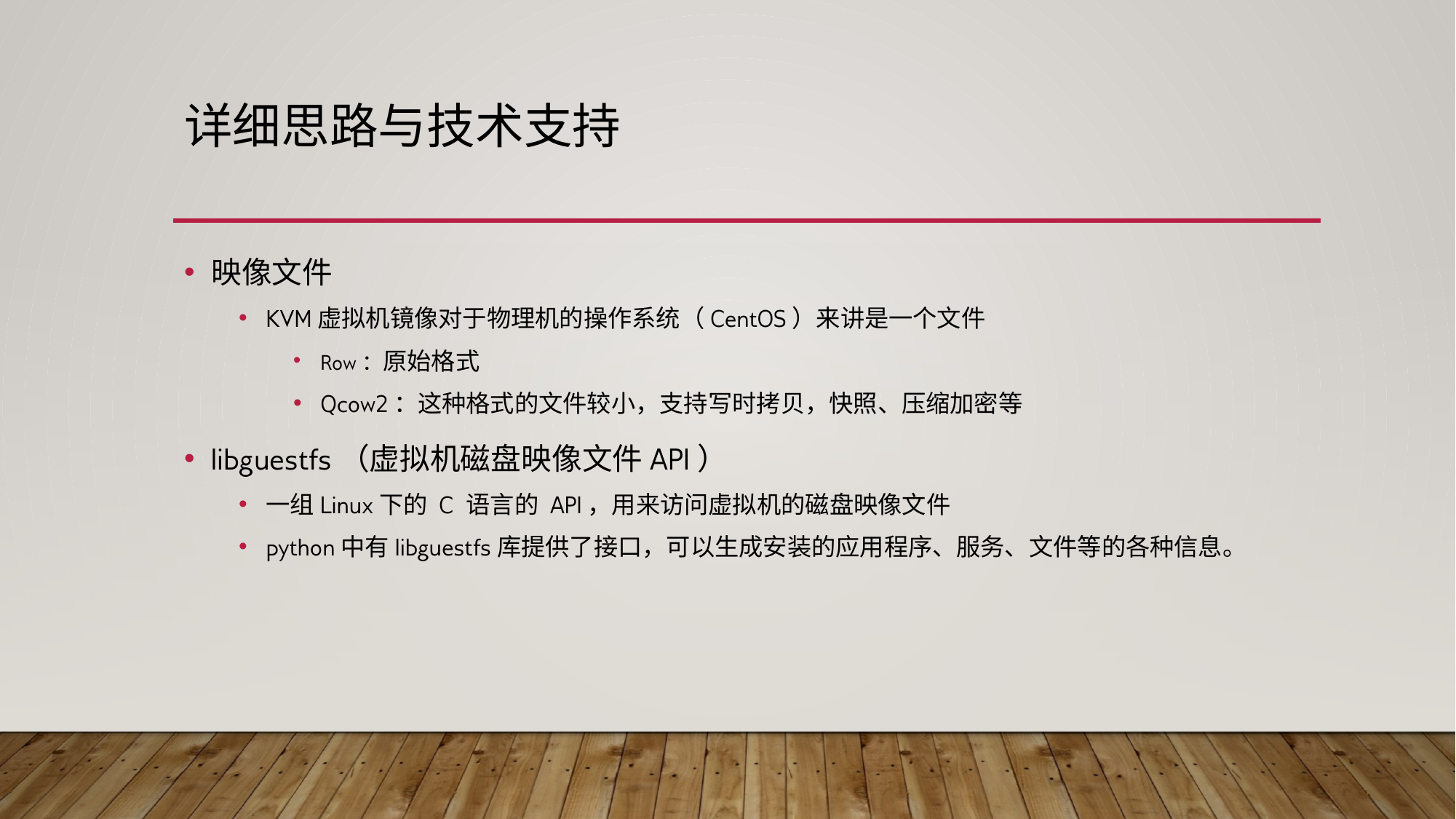

# 详细思路与技术支持
映像文件
KVM虚拟机镜像对于物理机的操作系统（CentOS）来讲是一个文件
Row：原始格式
Qcow2：这种格式的文件较小，支持写时拷贝，快照、压缩加密等
libguestfs（虚拟机磁盘映像文件API）
一组Linux下的 C 语言的 API，用来访问虚拟机的磁盘映像文件
python中有libguestfs库提供了接口，可以生成安装的应用程序、服务、文件等的各种信息。